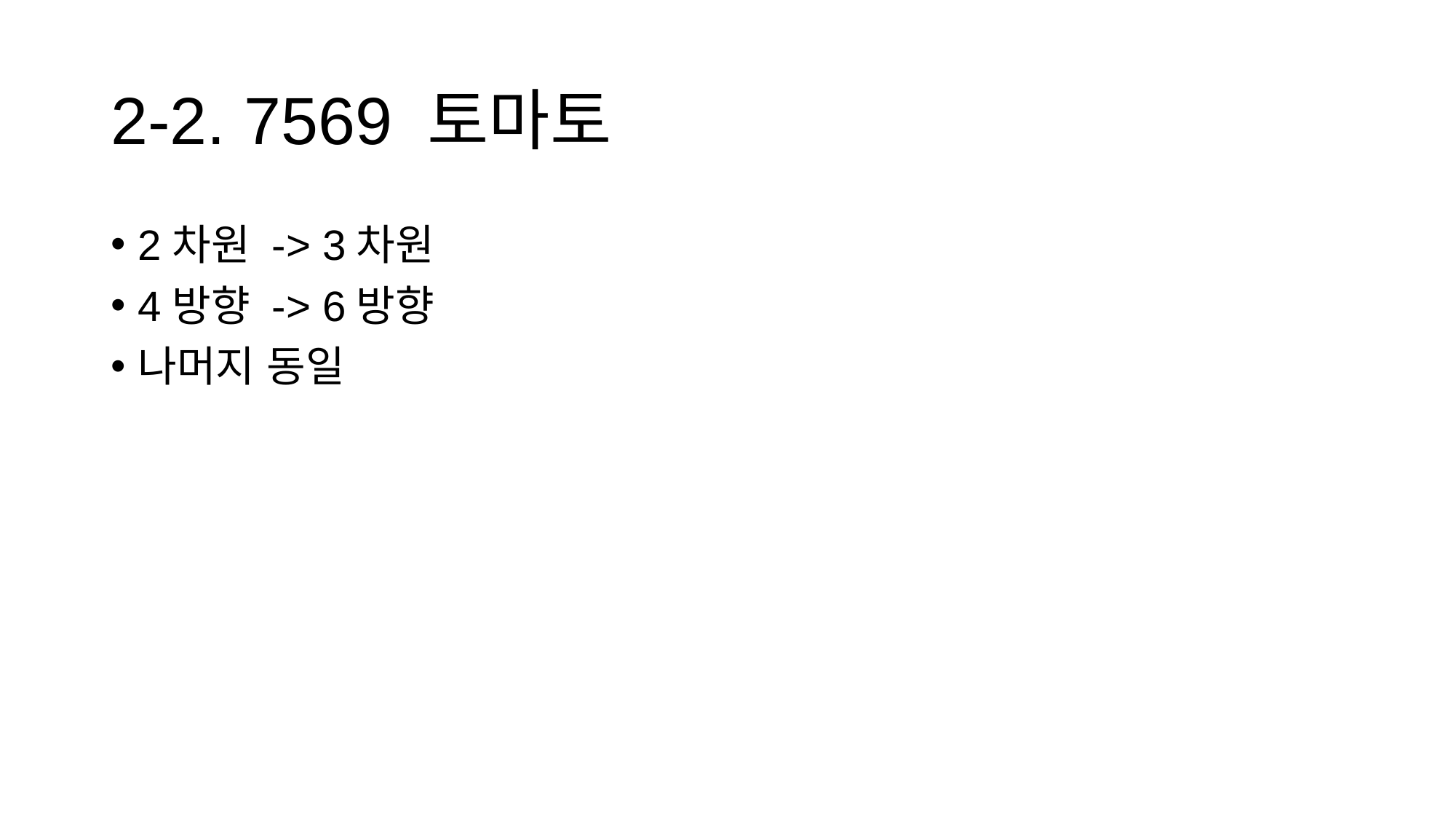

# 2-2. 7569 토마토
2차원 -> 3차원
4방향 -> 6방향
나머지 동일